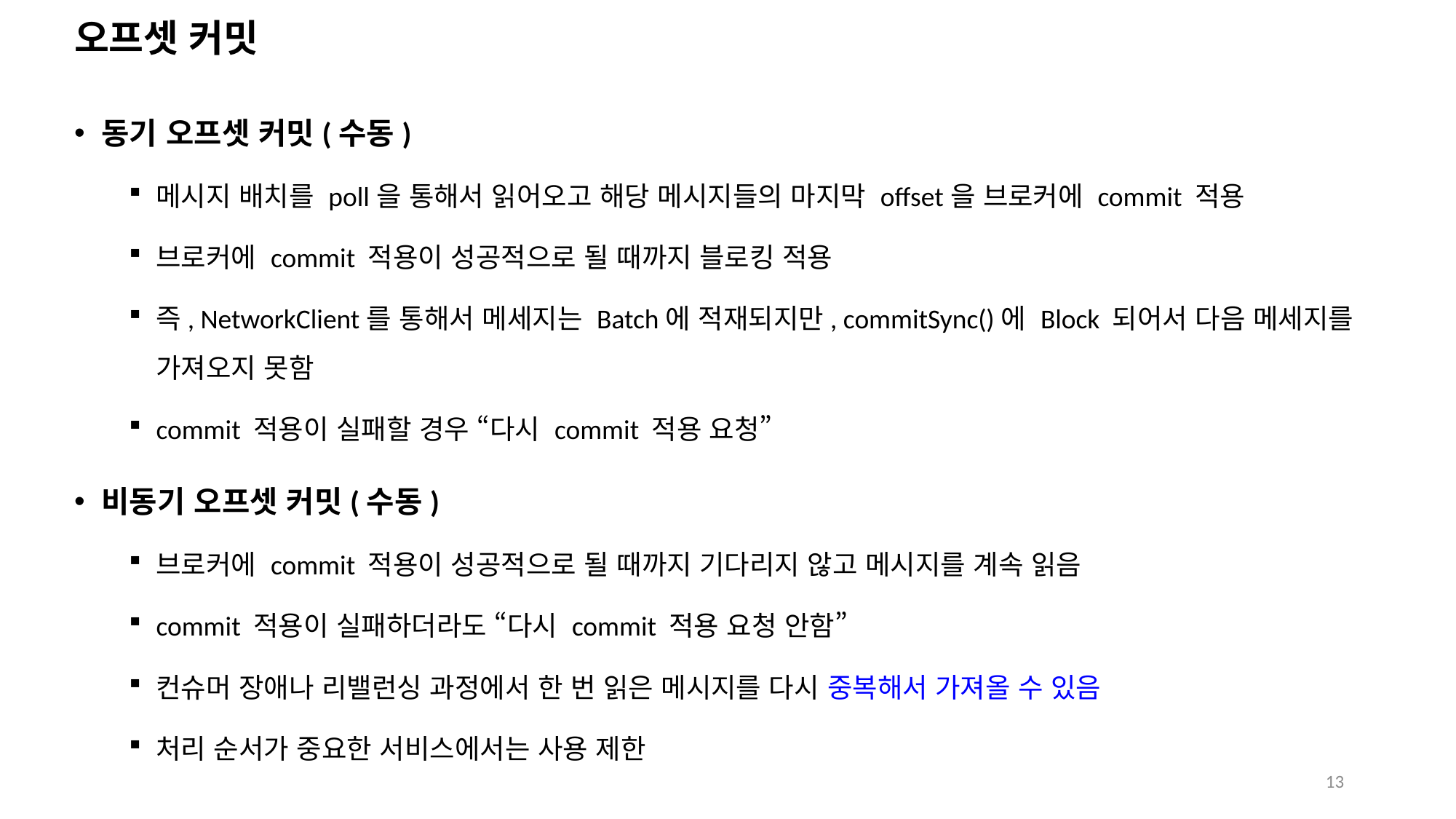

# 오프셋 커밋
동기 오프셋 커밋(수동)
메시지 배치를 poll을 통해서 읽어오고 해당 메시지들의 마지막 offset을 브로커에 commit 적용
브로커에 commit 적용이 성공적으로 될 때까지 블로킹 적용
즉, NetworkClient를 통해서 메세지는 Batch에 적재되지만, commitSync()에 Block 되어서 다음 메세지를 가져오지 못함
commit 적용이 실패할 경우 “다시 commit 적용 요청”
비동기 오프셋 커밋(수동)
브로커에 commit 적용이 성공적으로 될 때까지 기다리지 않고 메시지를 계속 읽음
commit 적용이 실패하더라도 “다시 commit 적용 요청 안함”
컨슈머 장애나 리밸런싱 과정에서 한 번 읽은 메시지를 다시 중복해서 가져올 수 있음
처리 순서가 중요한 서비스에서는 사용 제한

13